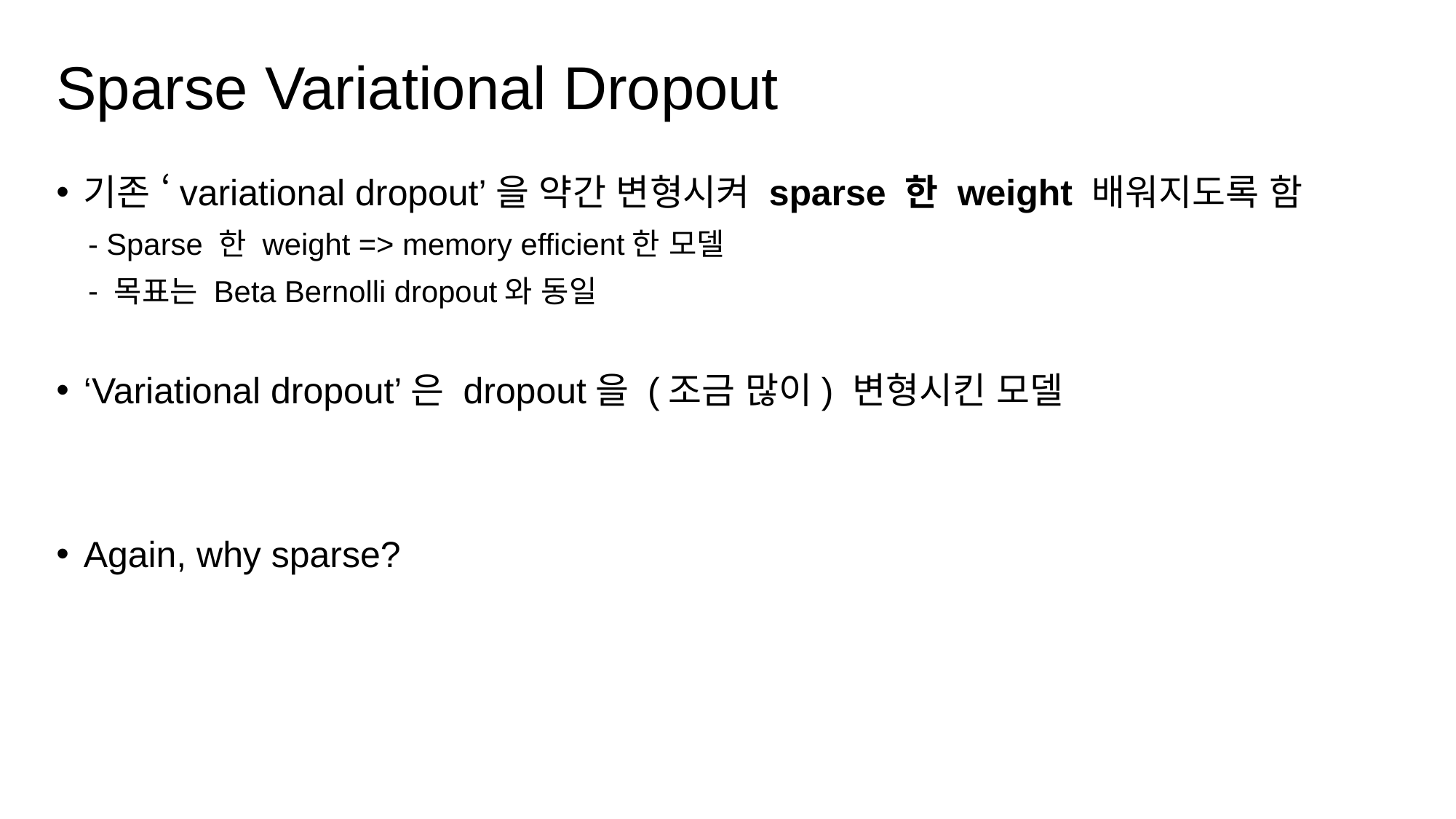

# Sparse Variational Dropout
기존 ‘variational dropout’을 약간 변형시켜 sparse 한 weight 배워지도록 함
- Sparse 한 weight => memory efficient한 모델
 목표는 Beta Bernolli dropout와 동일

‘Variational dropout’은 dropout을 (조금 많이) 변형시킨 모델

Again, why sparse?